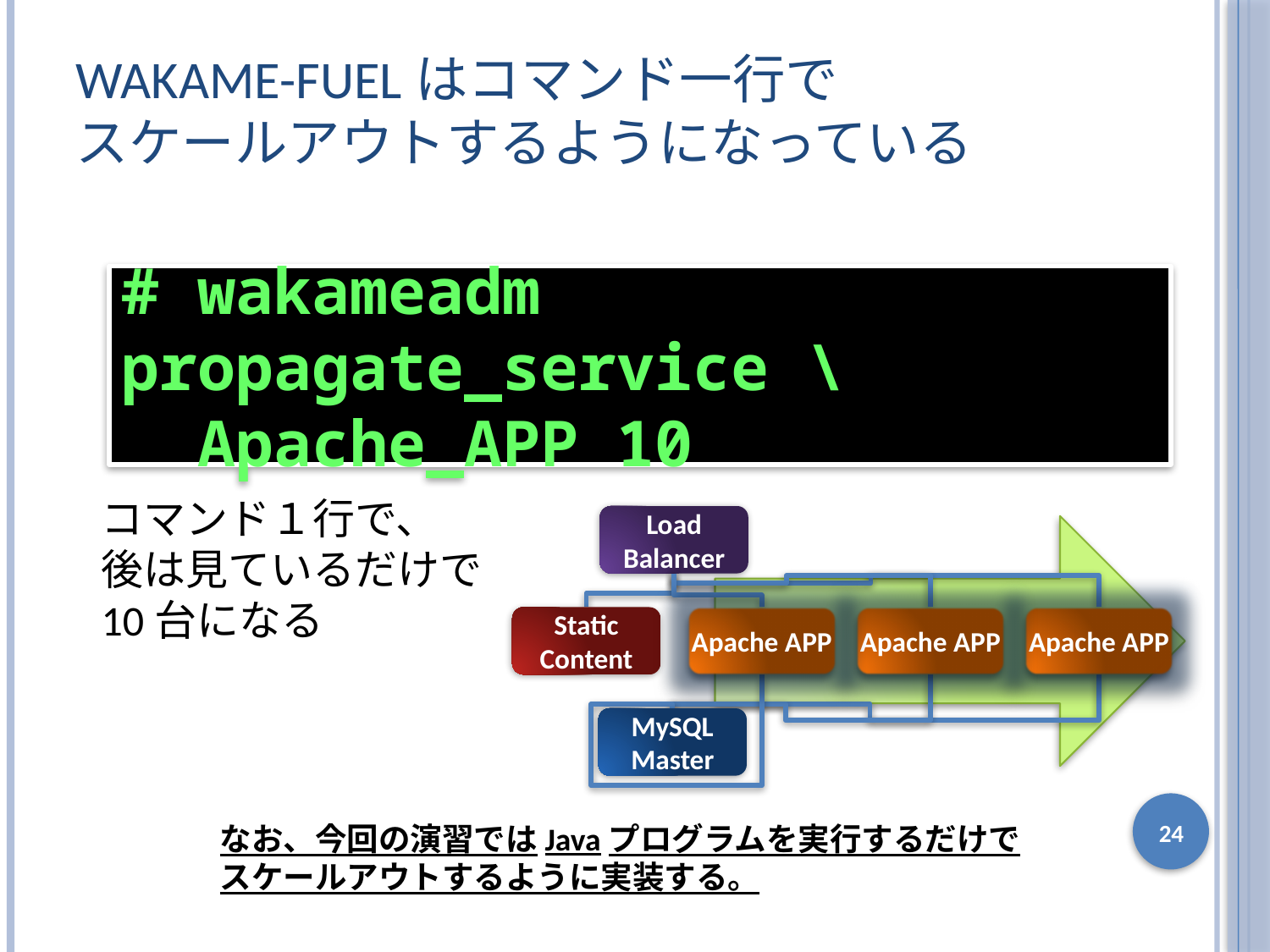

# Wakame-fuelはコマンド一行で スケールアウトするようになっている
# wakameadm propagate_service \
  Apache_APP 10
コマンド１行で、
後は見ているだけで
10台になる
Load Balancer

Apache APP
Apache APP
Static Content
Apache APP
MySQL Master
24
なお、今回の演習ではJavaプログラムを実行するだけで
スケールアウトするように実装する。